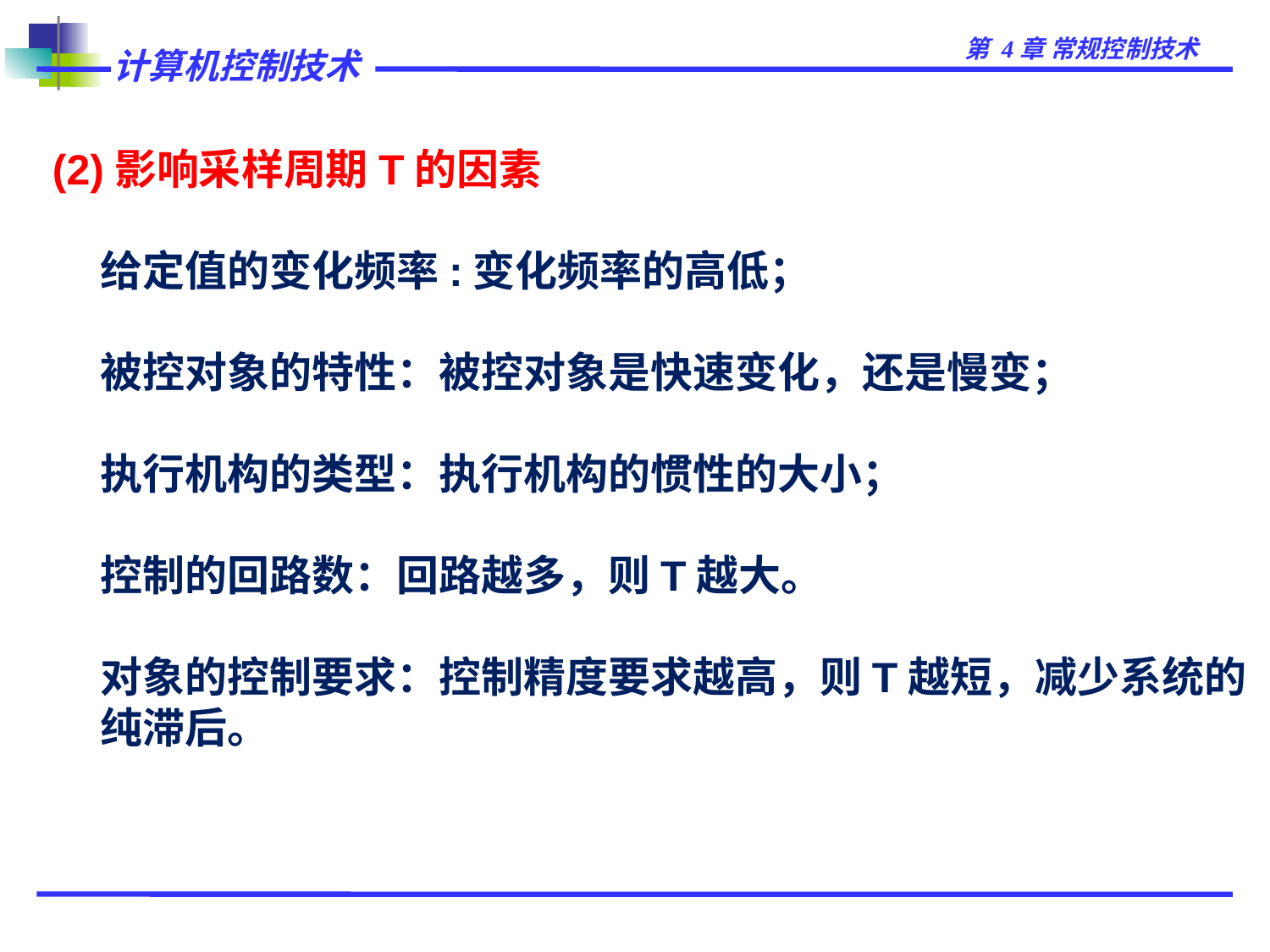

(2)影响采样周期T的因素

给定值的变化频率:变化频率的高低；

被控对象的特性：被控对象是快速变化，还是慢变；

执行机构的类型：执行机构的惯性的大小；

控制的回路数：回路越多，则T越大。

对象的控制要求：控制精度要求越高，则T越短，减少系统的纯滞后。